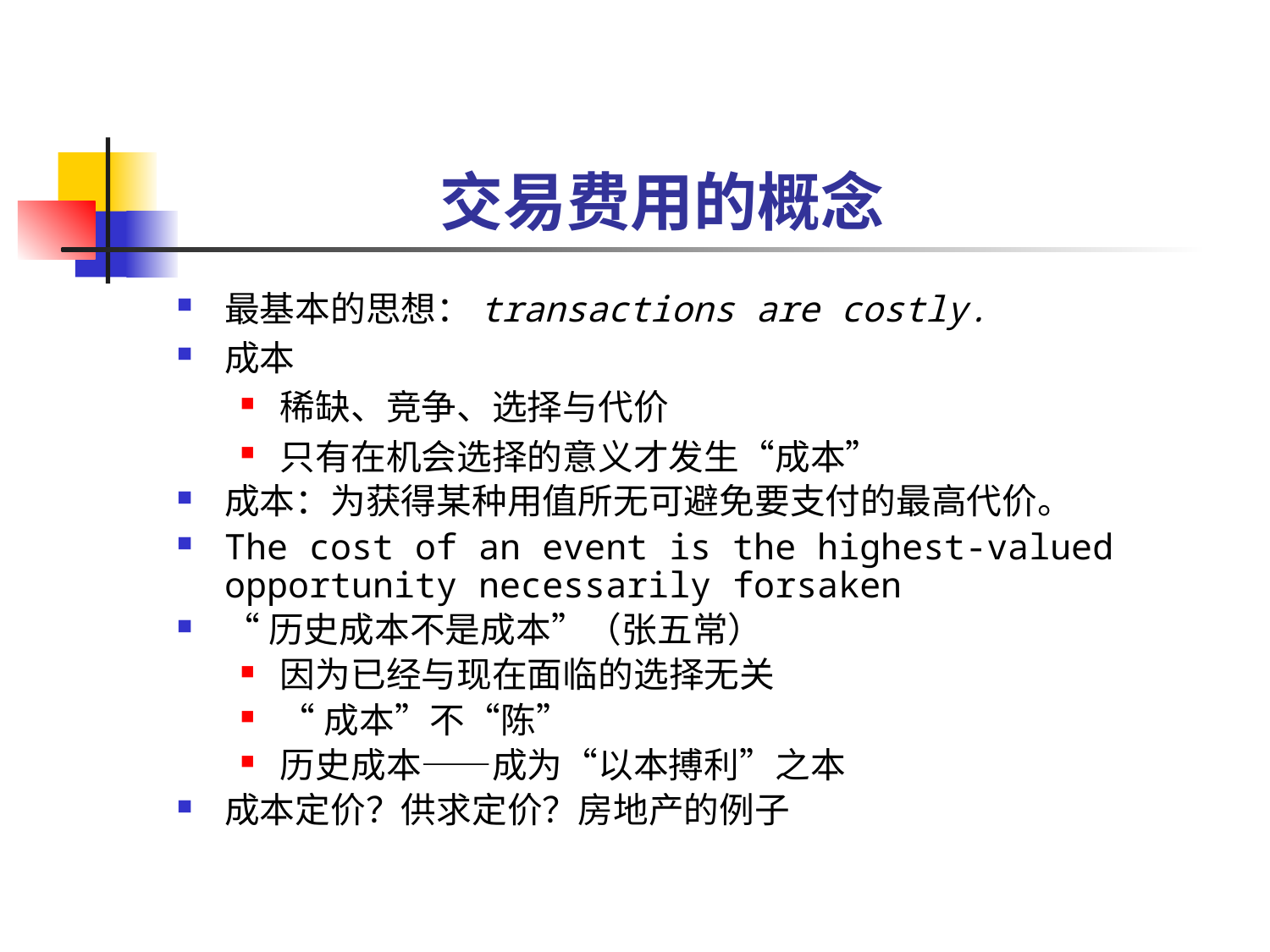

# 交易费用的概念
最基本的思想：transactions are costly.
成本
稀缺、竞争、选择与代价
只有在机会选择的意义才发生“成本”
成本：为获得某种用值所无可避免要支付的最高代价。
The cost of an event is the highest-valued opportunity necessarily forsaken
“历史成本不是成本”（张五常）
因为已经与现在面临的选择无关
“成本”不“陈”
历史成本——成为“以本搏利”之本
成本定价？供求定价？房地产的例子